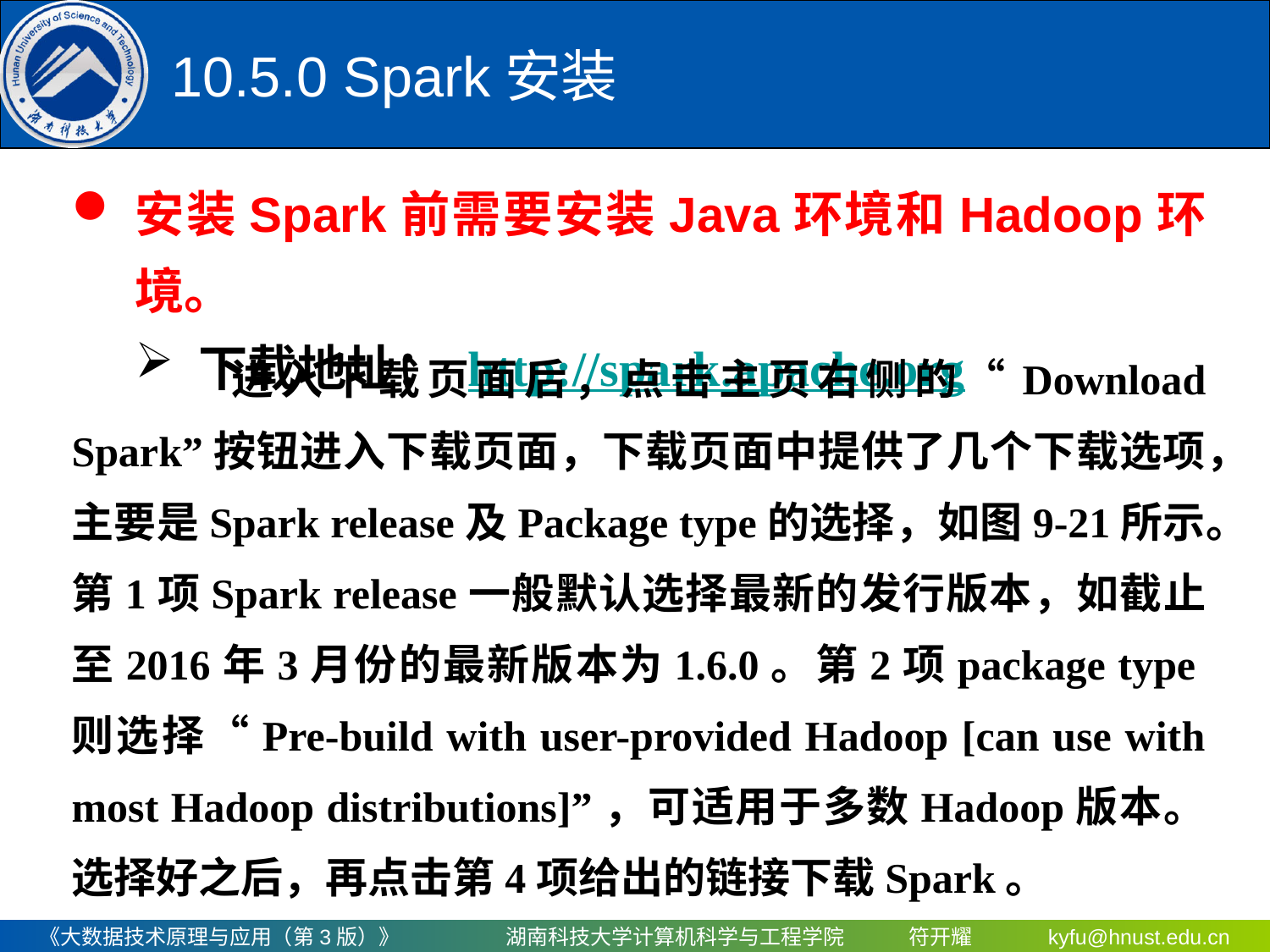

# 10.5.0 Spark安装
安装Spark前需要安装Java环境和Hadoop环境。
下载地址： http://spark.apache.org
        进入下载页面后，点击主页右侧的“Download Spark”按钮进入下载页面，下载页面中提供了几个下载选项，主要是Spark release及Package type的选择，如图9-21所示。第1项Spark release一般默认选择最新的发行版本，如截止至2016年3月份的最新版本为1.6.0。第2项package type则选择“Pre-build with user-provided Hadoop [can use with most Hadoop distributions]”，可适用于多数Hadoop版本。选择好之后，再点击第4项给出的链接下载Spark。